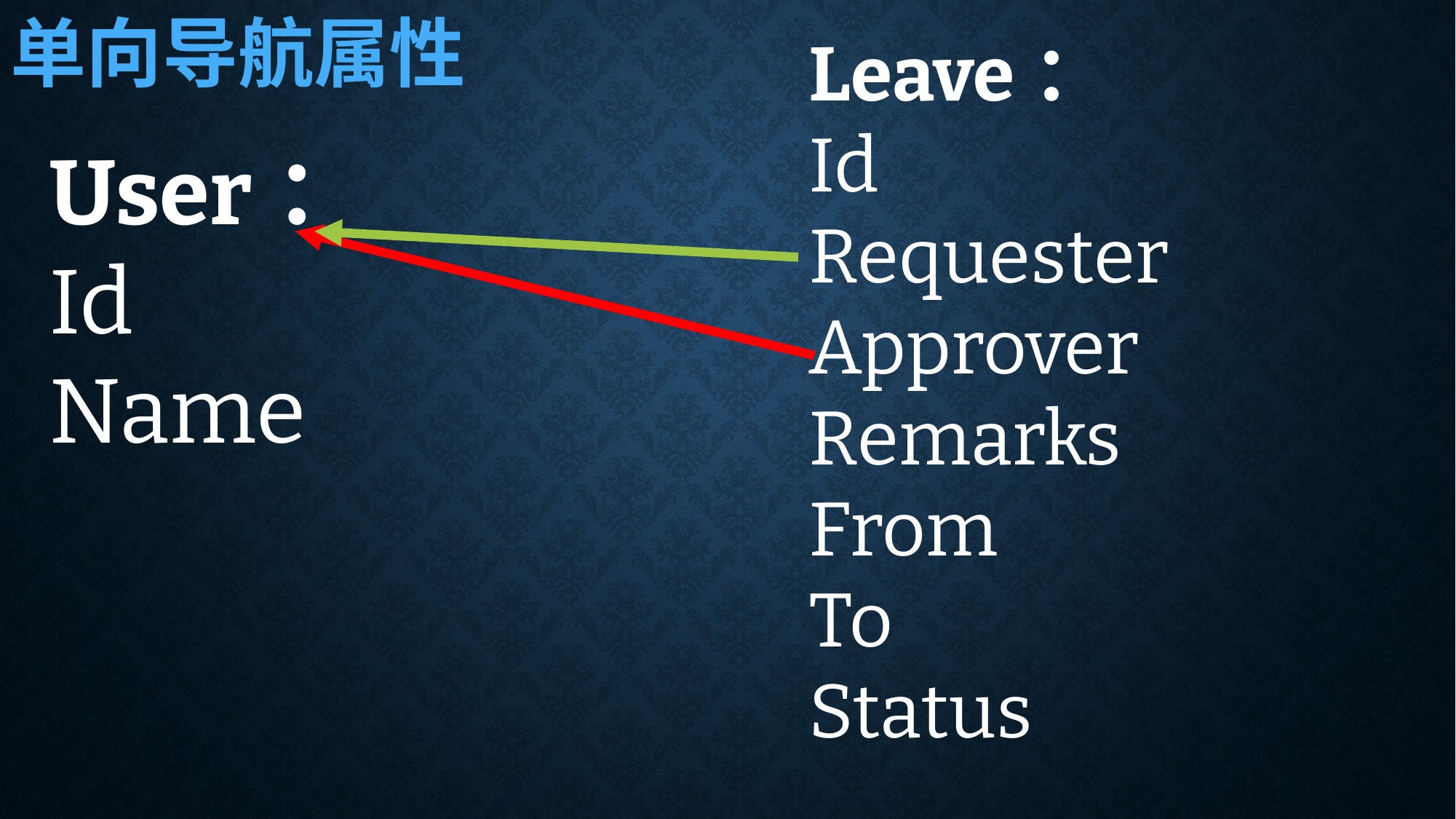

单向导航属性
Leave：
Id
Requester
Approver
Remarks
From
To
Status
User：
Id
Name